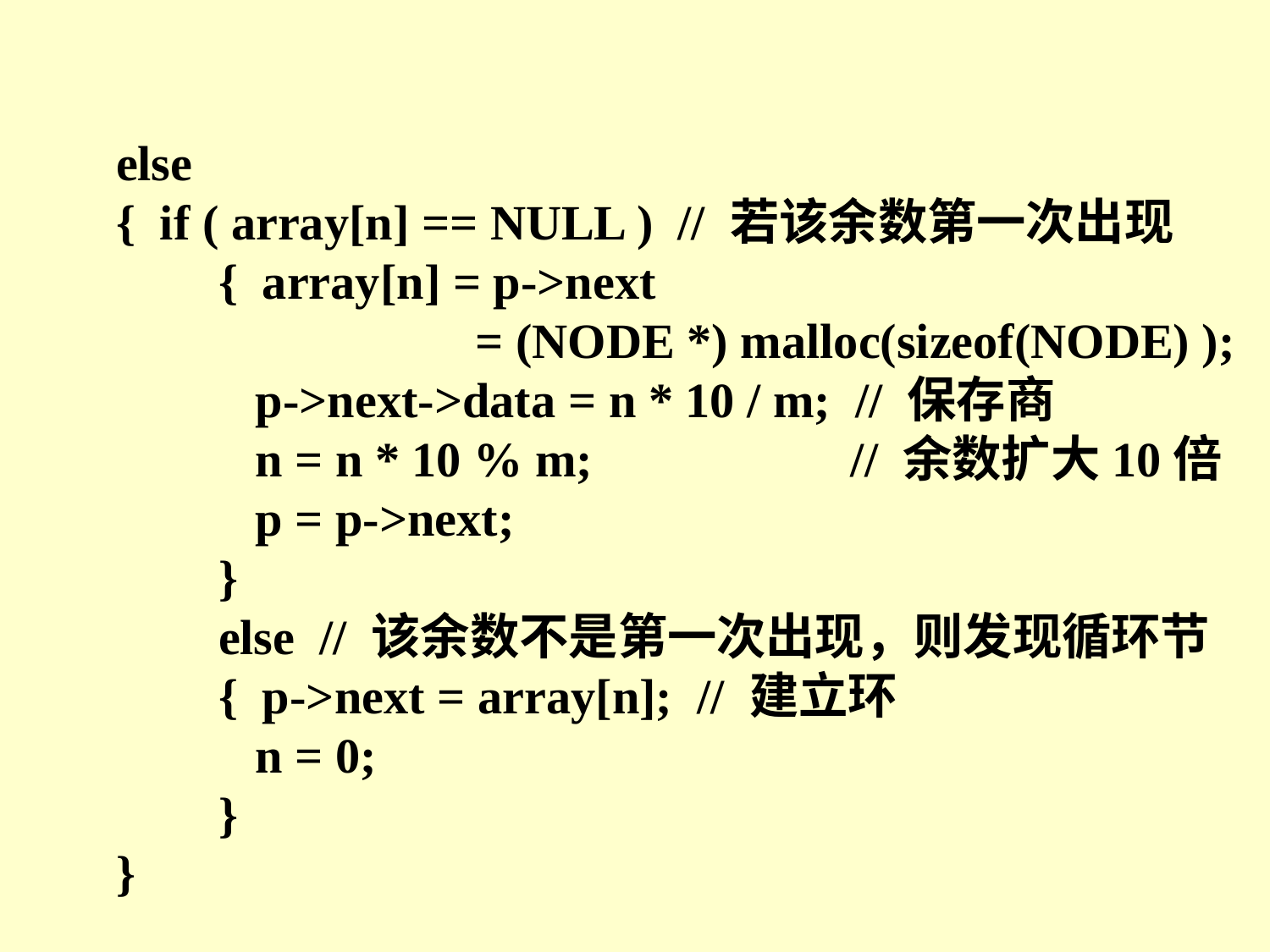

else
	   {  if ( array[n] == NULL )  // 若该余数第一次出现
		 {  array[n] = p->next
= (NODE *) malloc(sizeof(NODE) );
		    p->next->data = n * 10 / m;  // 保存商
		    n = n * 10 % m;                     // 余数扩大10倍
		    p = p->next;
		 }
		 else  // 该余数不是第一次出现，则发现循环节
		 {  p->next = array[n];  // 建立环
		    n = 0;
		 }
	   }